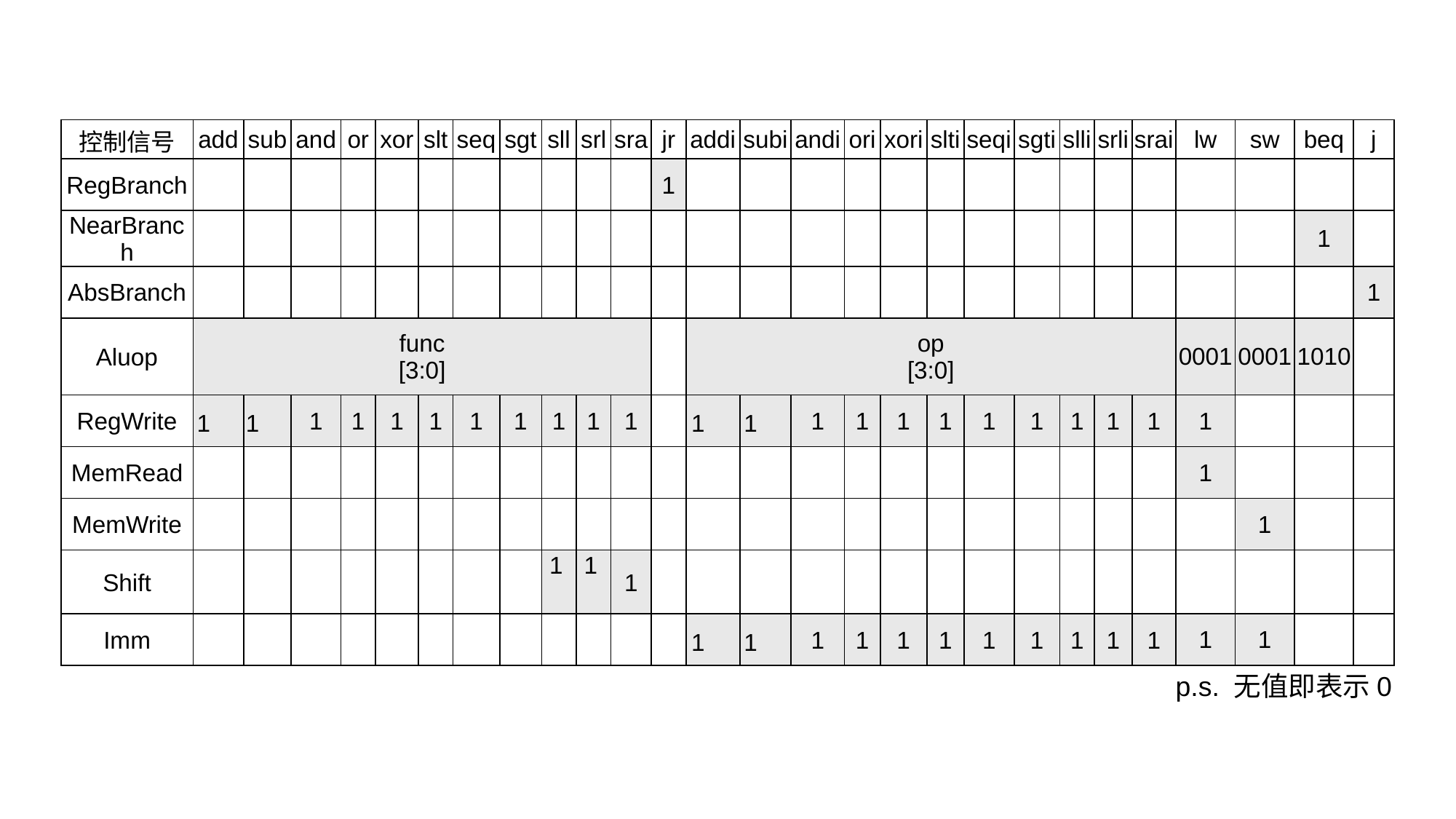

| 控制信号 | add | sub | and | or | xor | slt | seq | sgt | sll | srl | sra | jr | addi | subi | andi | ori | xori | slti | seqi | sgti | slli | srli | srai | lw | sw | beq | j |
| --- | --- | --- | --- | --- | --- | --- | --- | --- | --- | --- | --- | --- | --- | --- | --- | --- | --- | --- | --- | --- | --- | --- | --- | --- | --- | --- | --- |
| RegBranch |  |  |  |  |  |  |  |  |  |  |  | 1 |  |  |  |  |  |  |  |  |  |  |  |  |  |  |  |
| NearBranch |  |  |  |  |  |  |  |  |  |  |  |  |  |  |  |  |  |  |  |  |  |  |  |  |  | 1 |  |
| AbsBranch |  |  |  |  |  |  |  |  |  |  |  |  |  |  |  |  |  |  |  |  |  |  |  |  |  |  | 1 |
| Aluop | func [3:0] |  |  |  |  |  |  |  |  |  |  |  | op [3:0] |  |  |  |  |  |  |  |  |  |  | 0001 | 0001 | 1010 |  |
| RegWrite | 1 | 1 | 1 | 1 | 1 | 1 | 1 | 1 | 1 | 1 | 1 |  | 1 | 1 | 1 | 1 | 1 | 1 | 1 | 1 | 1 | 1 | 1 | 1 |  |  |  |
| MemRead |  |  |  |  |  |  |  |  |  |  |  |  |  |  |  |  |  |  |  |  |  |  |  | 1 |  |  |  |
| MemWrite |  |  |  |  |  |  |  |  |  |  |  |  |  |  |  |  |  |  |  |  |  |  |  |  | 1 |  |  |
| Shift |  |  |  |  |  |  |  |  | 1 | 1 | 1 |  |  |  |  |  |  |  |  |  |  |  |  |  |  |  |  |
| Imm |  |  |  |  |  |  |  |  |  |  |  |  | 1 | 1 | 1 | 1 | 1 | 1 | 1 | 1 | 1 | 1 | 1 | 1 | 1 |  |  |
p.s. 无值即表示0